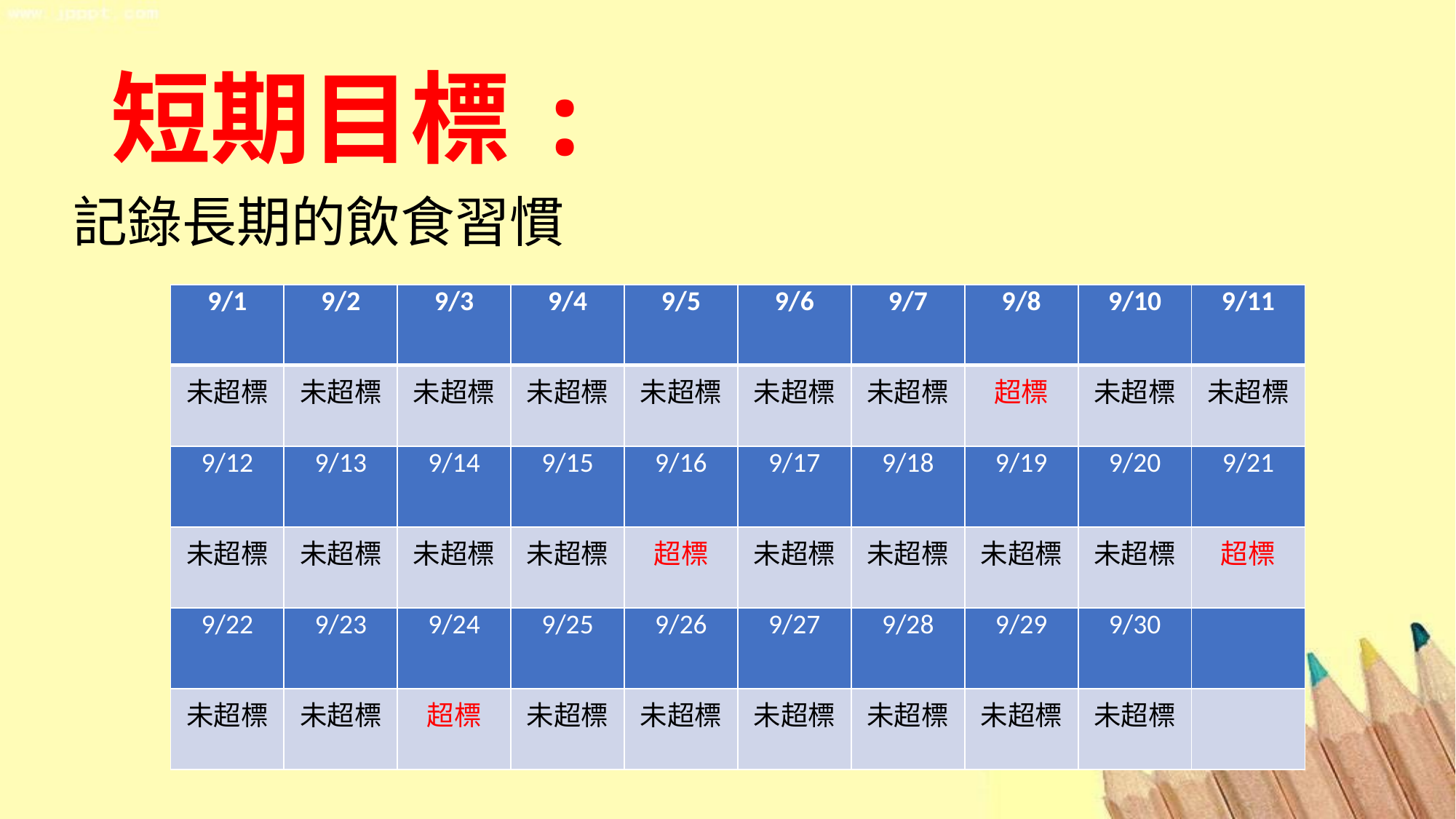

# 短期目標:
記錄長期的飲食習慣

| 9/1 | 9/2 | 9/3 | 9/4 | 9/5 | 9/6 | 9/7 | 9/8 | 9/10 | 9/11 |
| --- | --- | --- | --- | --- | --- | --- | --- | --- | --- |
| 未超標 | 未超標 | 未超標 | 未超標 | 未超標 | 未超標 | 未超標 | 超標 | 未超標 | 未超標 |
| 9/12 | 9/13 | 9/14 | 9/15 | 9/16 | 9/17 | 9/18 | 9/19 | 9/20 | 9/21 |
| 未超標 | 未超標 | 未超標 | 未超標 | 超標 | 未超標 | 未超標 | 未超標 | 未超標 | 超標 |
| 9/22 | 9/23 | 9/24 | 9/25 | 9/26 | 9/27 | 9/28 | 9/29 | 9/30 |  |
| 未超標 | 未超標 | 超標 | 未超標 | 未超標 | 未超標 | 未超標 | 未超標 | 未超標 |  |